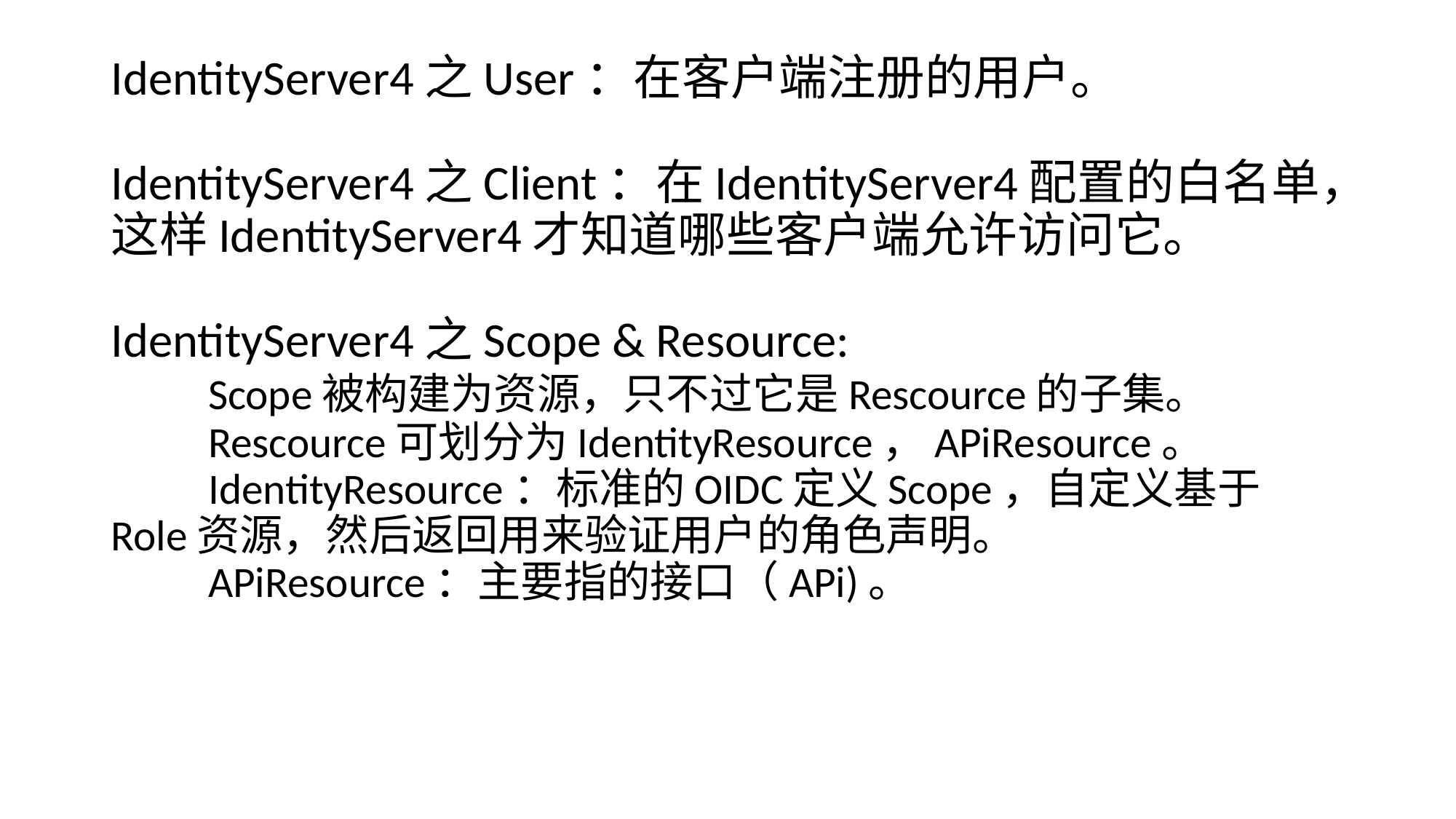

# IdentityServer4之User：在客户端注册的用户。 IdentityServer4之Client：在IdentityServer4配置的白名单，这样IdentityServer4才知道哪些客户端允许访问它。 IdentityServer4之Scope & Resource: Scope被构建为资源，只不过它是Rescource的子集。 Rescource可划分为IdentityResource，APiResource。 IdentityResource：标准的OIDC定义Scope，自定义基于Role资源，然后返回用来验证用户的角色声明。 APiResource：主要指的接口（APi)。